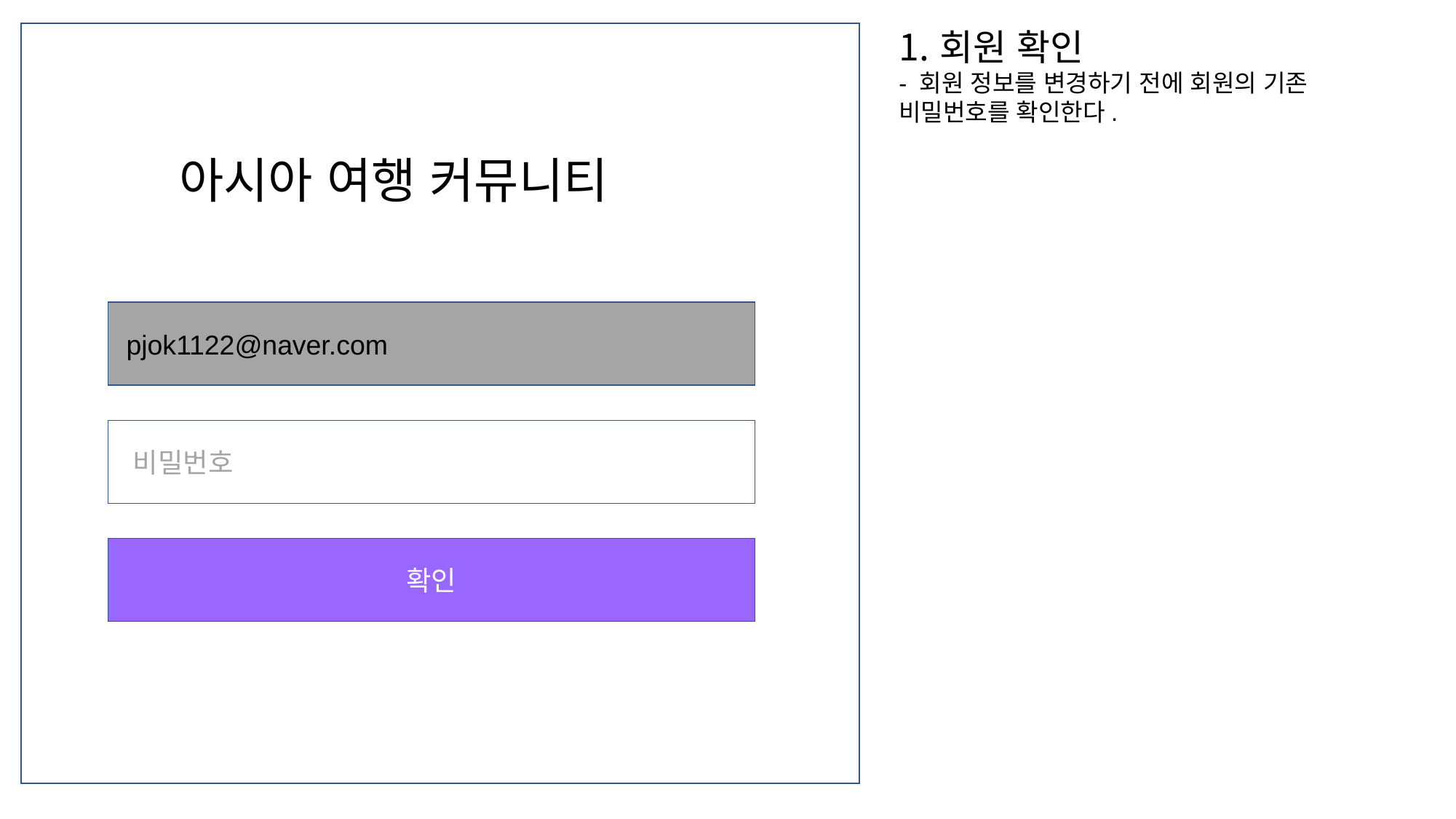

회원 확인
회원 확인
- 회원 정보를 변경하기 전에 회원의 기존 비밀번호를 확인한다.

아시아 여행 커뮤니티
 pjok1122@naver.com
 비밀번호
확인